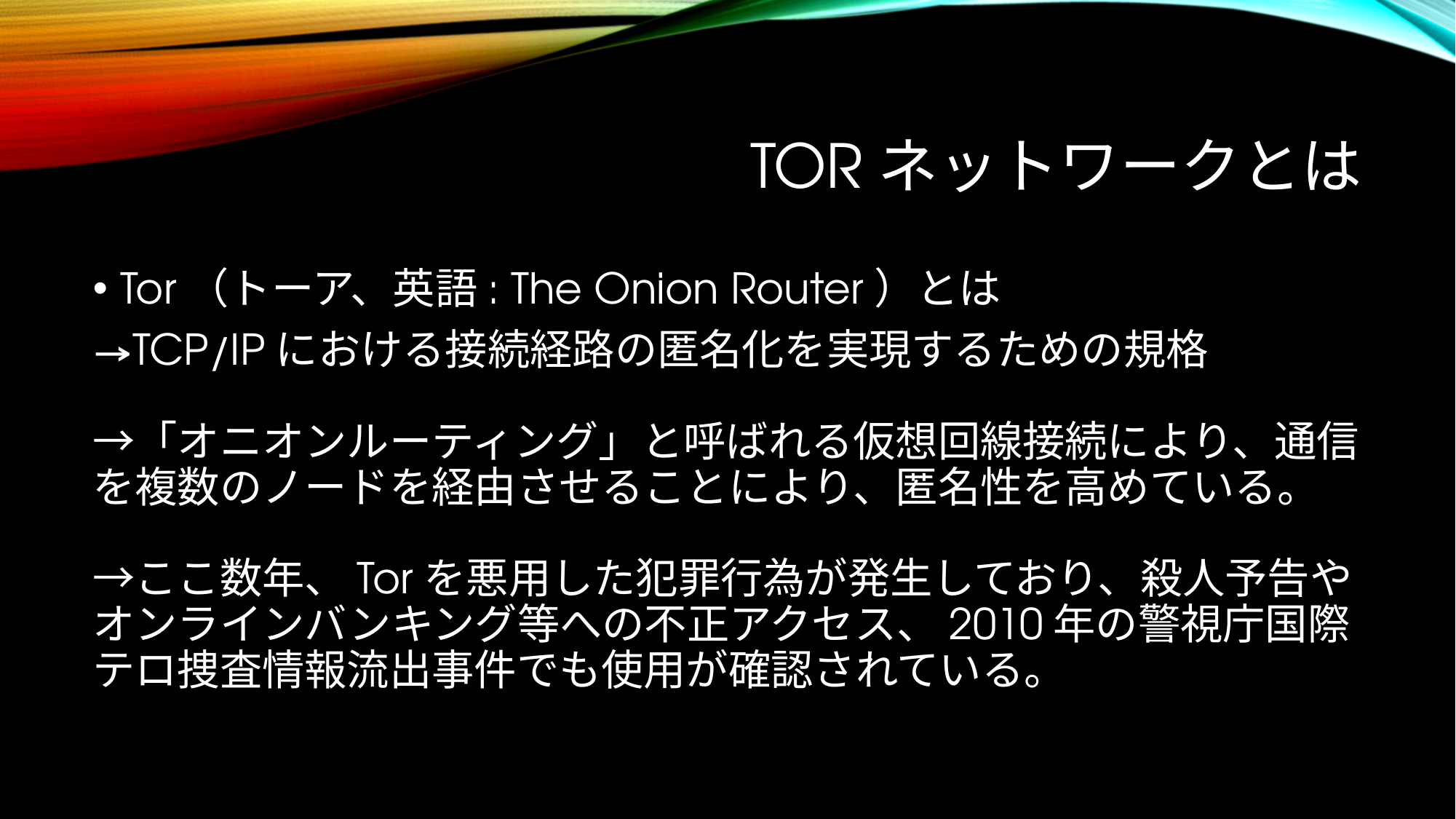

# Torネットワークとは
Tor（トーア、英語: The Onion Router）とは
→TCP/IPにおける接続経路の匿名化を実現するための規格
→「オニオンルーティング」と呼ばれる仮想回線接続により、通信を複数のノードを経由させることにより、匿名性を高めている。
→ここ数年、Torを悪用した犯罪行為が発生しており、殺人予告やオンラインバンキング等への不正アクセス、2010年の警視庁国際テロ捜査情報流出事件でも使用が確認されている。